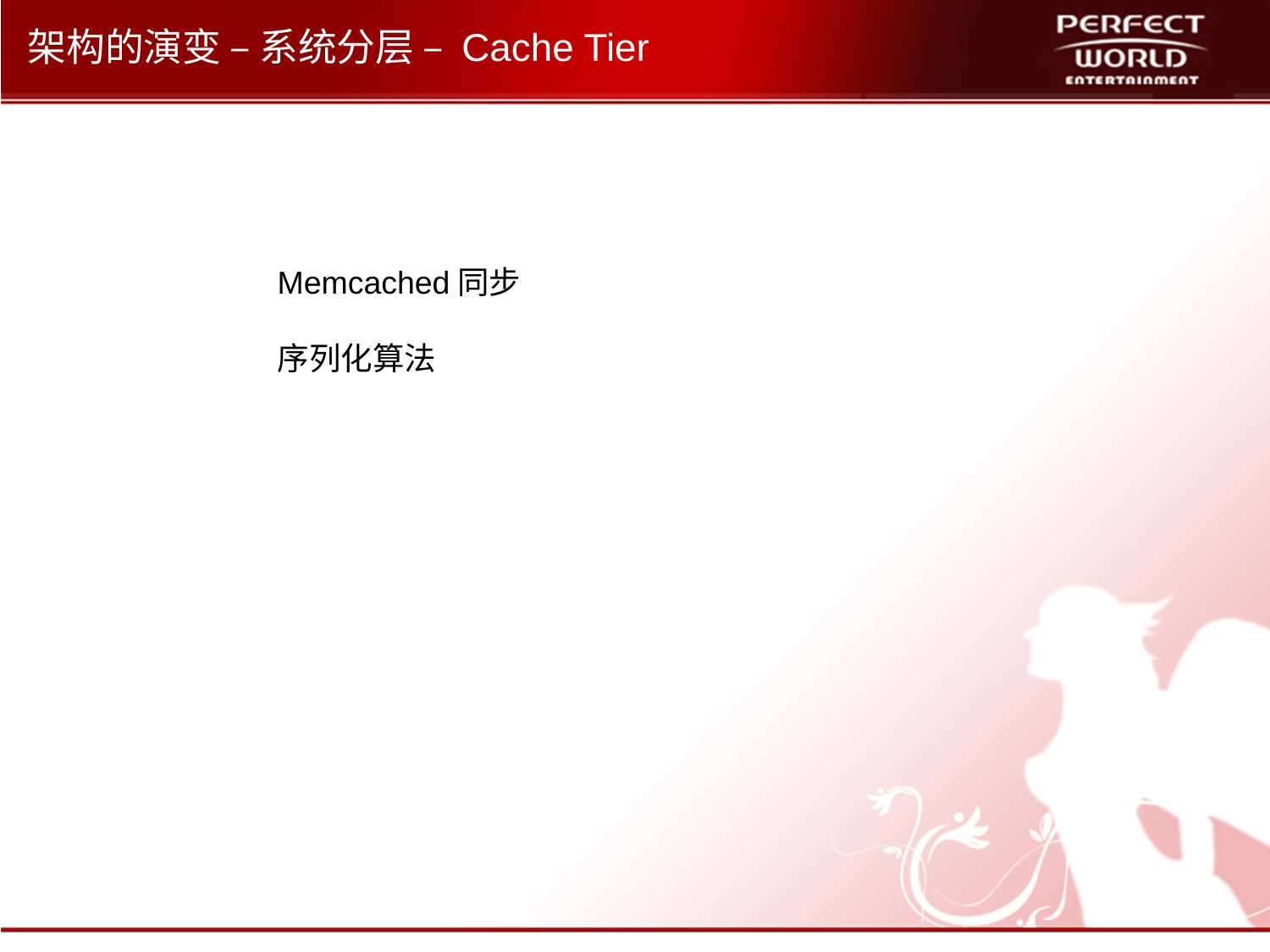

# 架构的演变 – 系统分层 – Cache Tier
Memcached同步

序列化算法